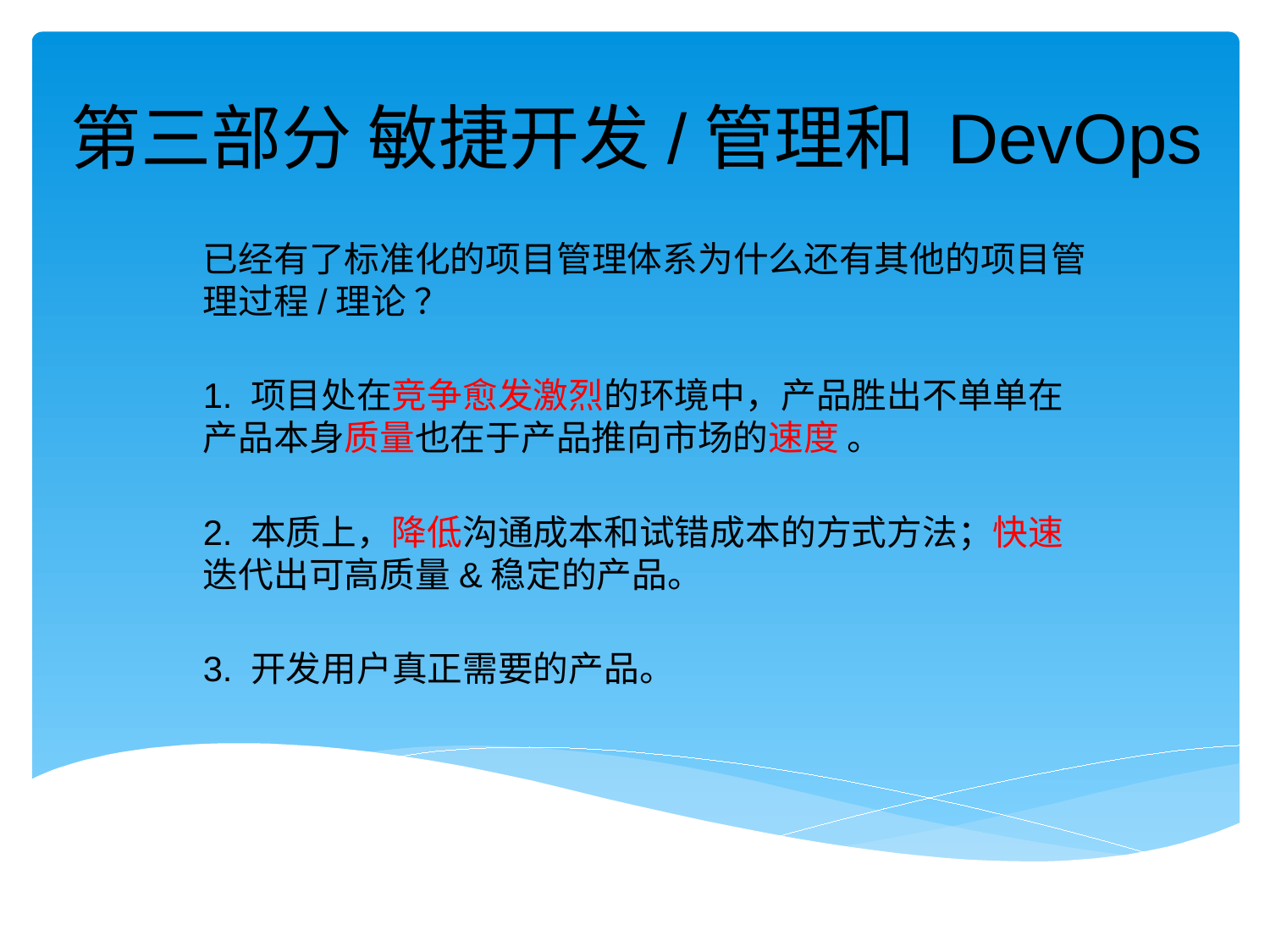

第三部分 敏捷开发/管理和 DevOps
已经有了标准化的项目管理体系为什么还有其他的项目管理过程/理论 ？
1. 项目处在竞争愈发激烈的环境中，产品胜出不单单在产品本身质量也在于产品推向市场的速度 。
2. 本质上，降低沟通成本和试错成本的方式方法；快速迭代出可高质量&稳定的产品。
3. 开发用户真正需要的产品。